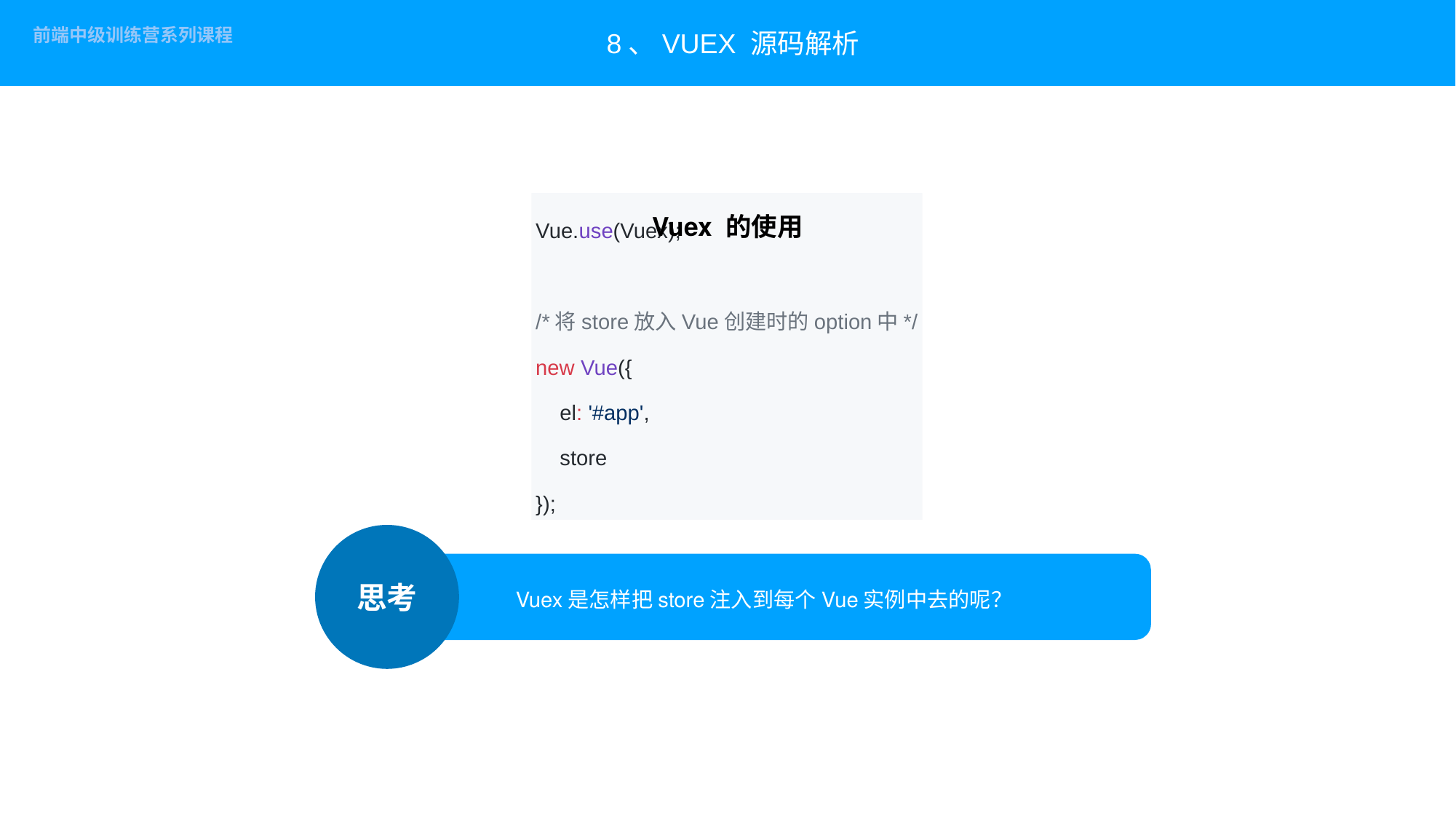

# 8、VUEX 源码解析
Vuex 的使用
Vue.use(Vuex);

/*将store放入Vue创建时的option中*/
new Vue({
    el: '#app',
    store
});
思考
Vuex是怎样把store注入到每个Vue实例中去的呢？